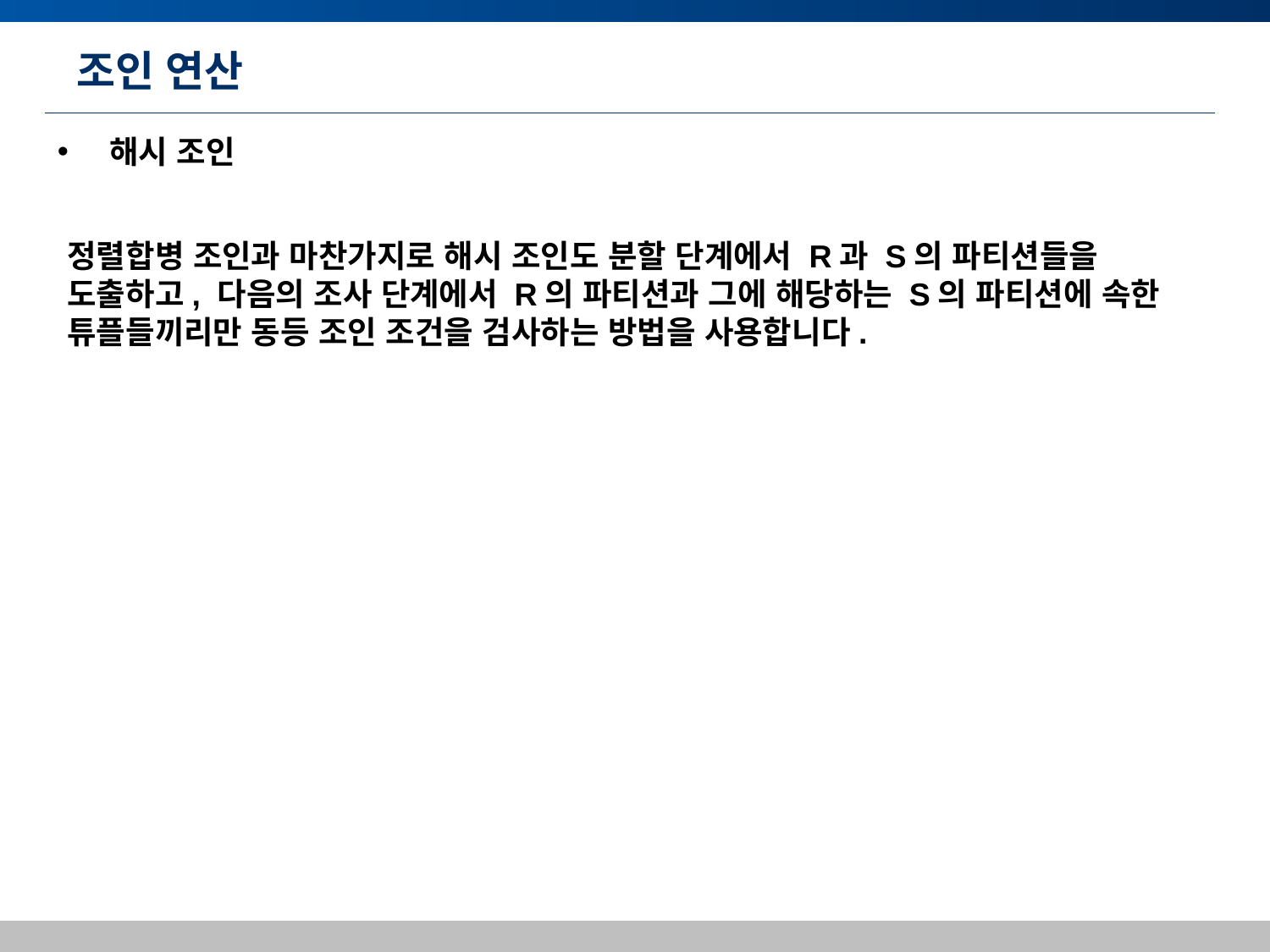

# 조인 연산
  해시 조인
정렬합병 조인과 마찬가지로 해시 조인도 분할 단계에서 R과 S의 파티션들을
도출하고, 다음의 조사 단계에서 R의 파티션과 그에 해당하는 S의 파티션에 속한 튜플들끼리만 동등 조인 조건을 검사하는 방법을 사용합니다.